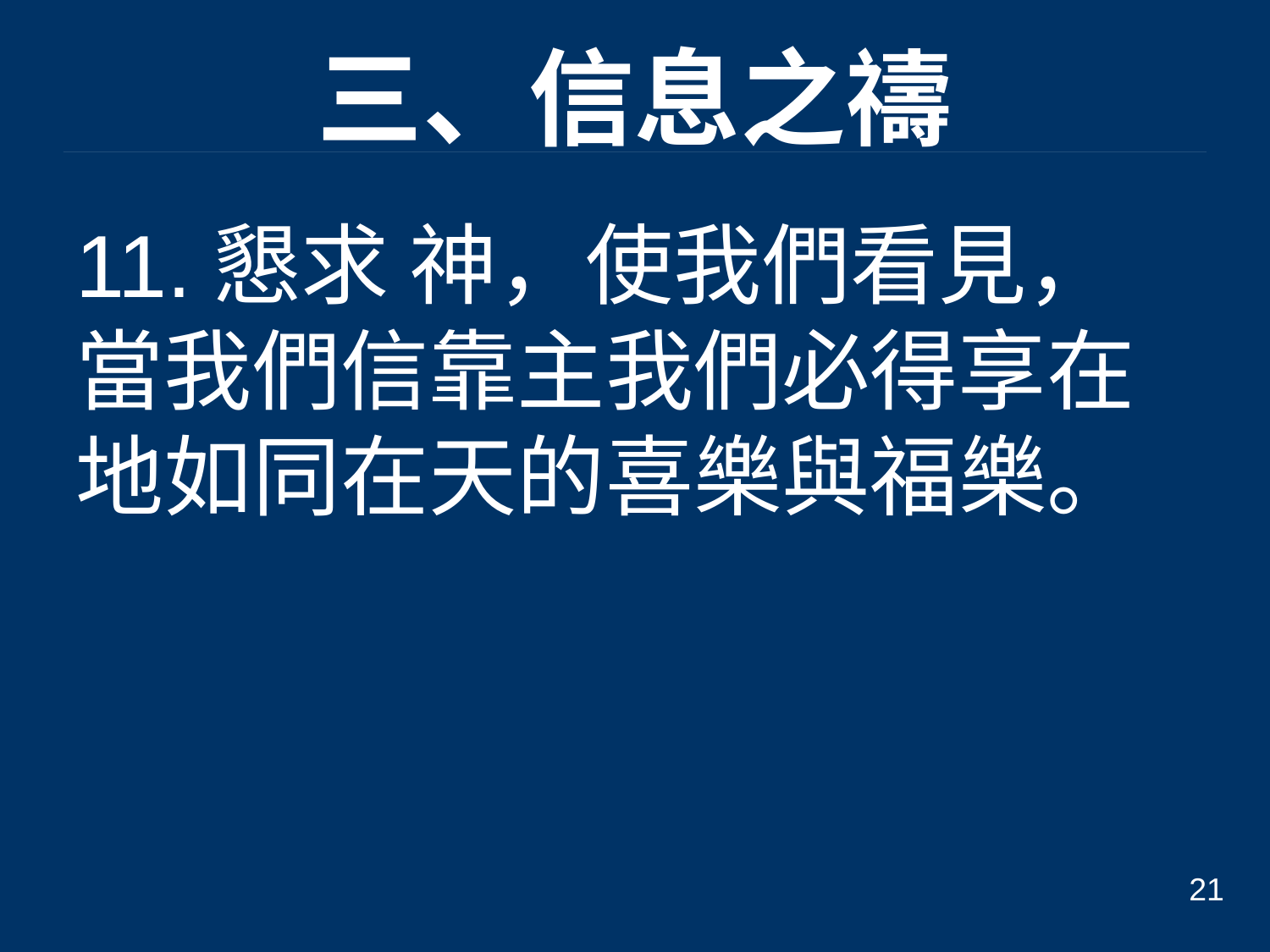

三、信息之禱

11.懇求 神，使我們看見，當我們信靠主我們必得享在地如同在天的喜樂與福樂。
21